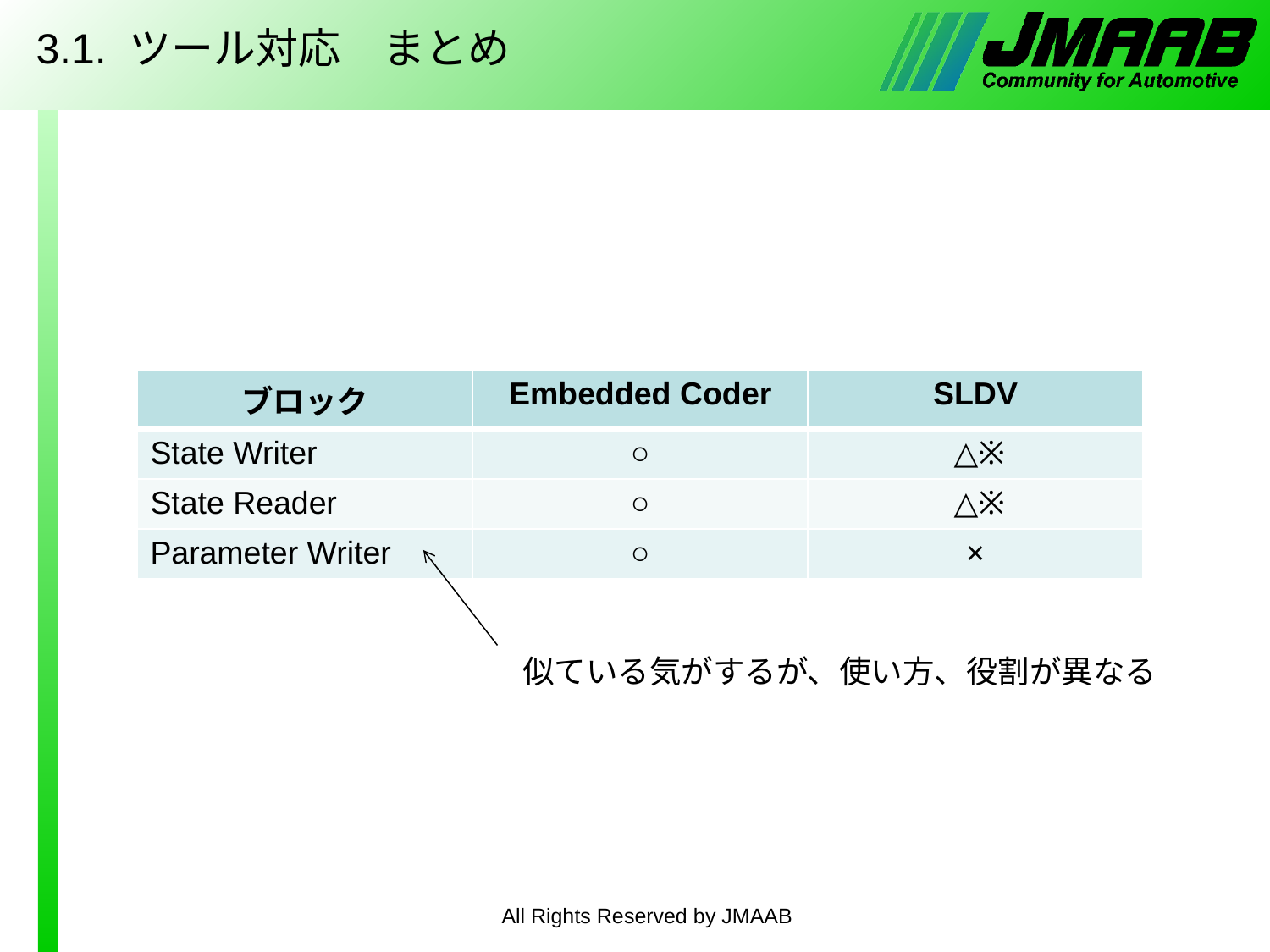

# 3.1. ツール対応　まとめ
| ブロック | Embedded Coder | SLDV |
| --- | --- | --- |
| State Writer | ○ | △※ |
| State Reader | ○ | △※ |
| Parameter Writer | ○ | × |
似ている気がするが、使い方、役割が異なる